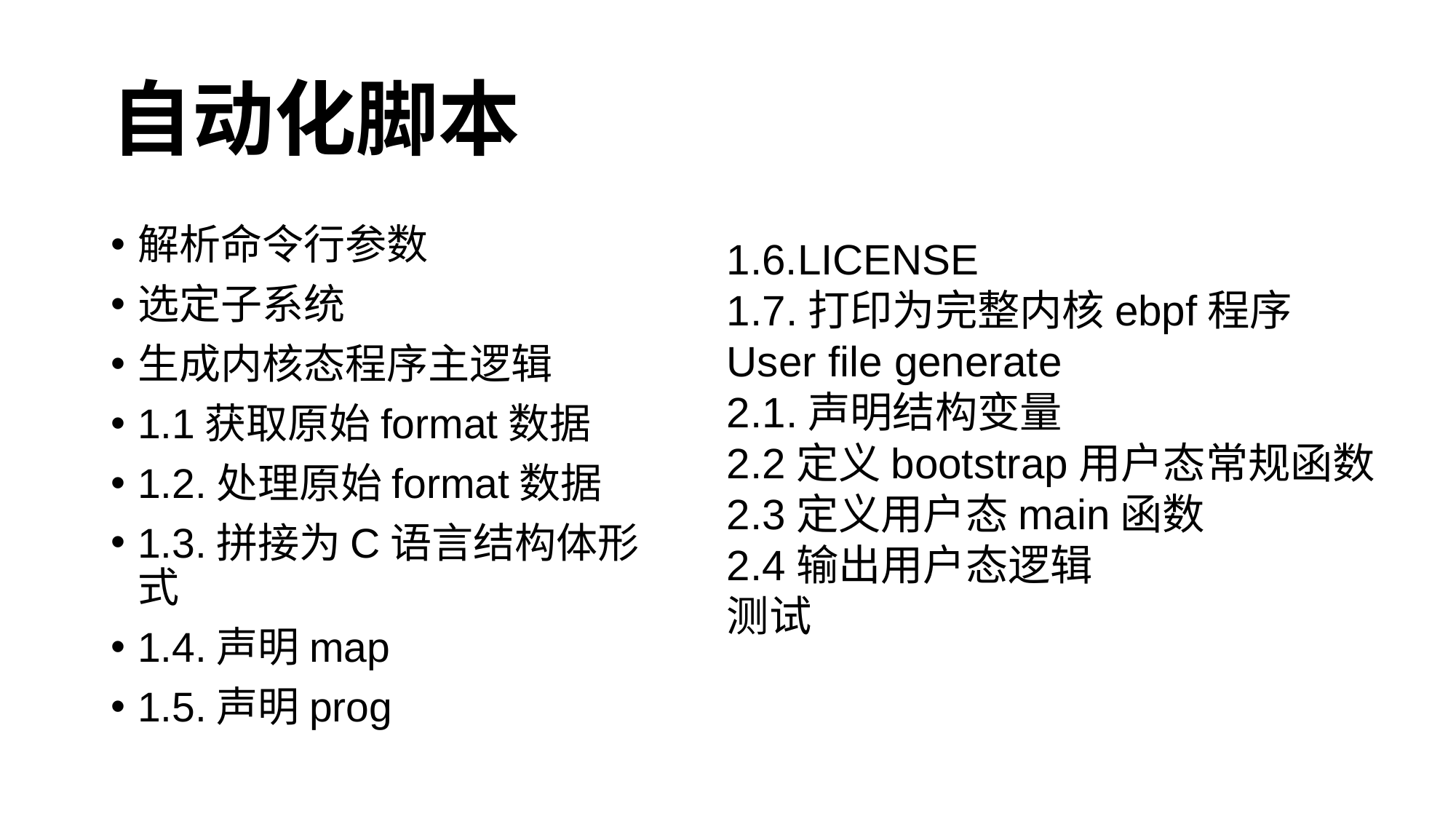

# 自动化脚本
解析命令行参数
选定子系统
生成内核态程序主逻辑
1.1获取原始format数据
1.2.处理原始format数据
1.3.拼接为C语言结构体形式
1.4.声明map
1.5.声明prog

1.6.LICENSE
1.7.打印为完整内核ebpf程序
User file generate
2.1.声明结构变量
2.2定义bootstrap用户态常规函数
2.3定义用户态main函数
2.4输出用户态逻辑
测试